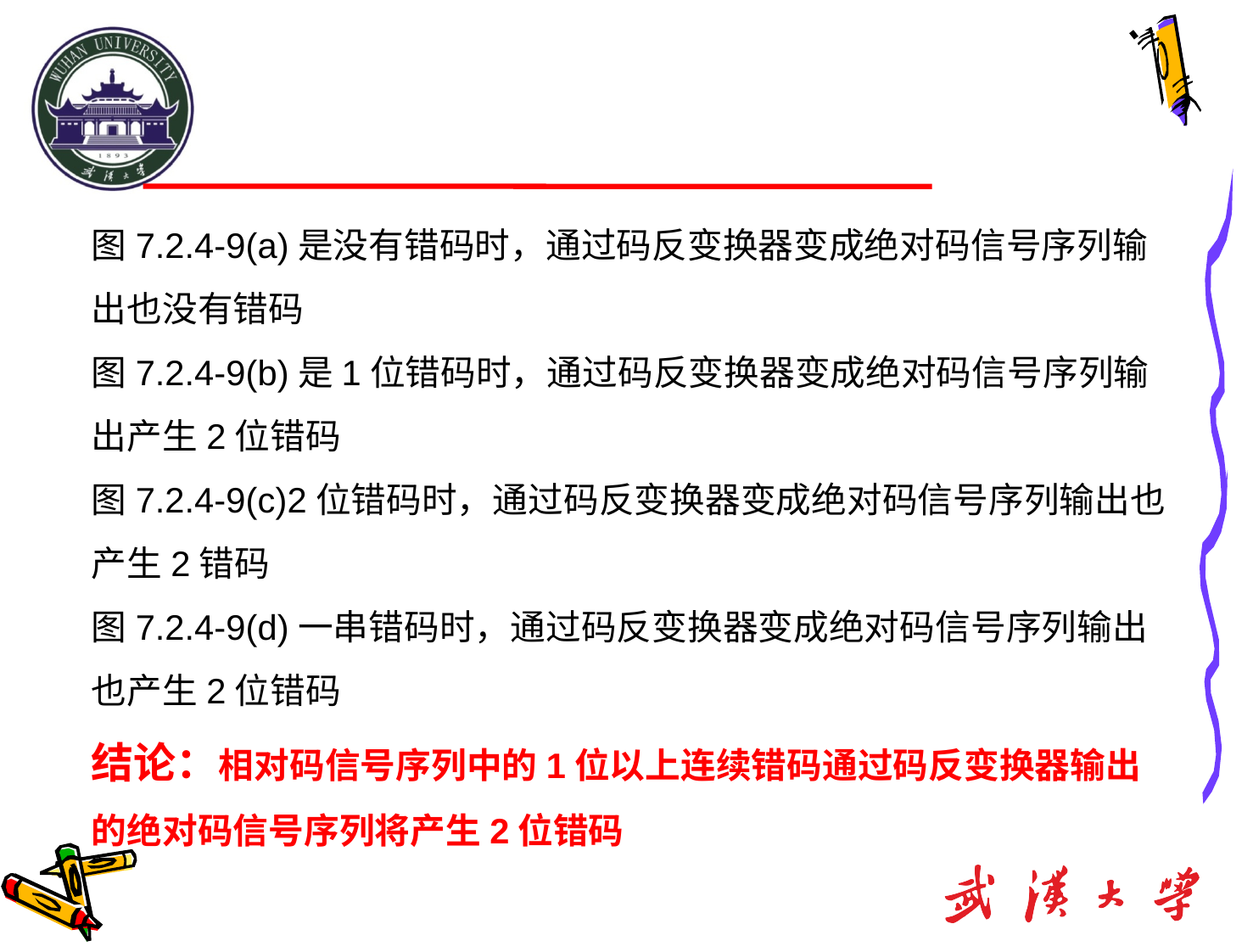

图7.2.4-9(a)是没有错码时，通过码反变换器变成绝对码信号序列输出也没有错码
图7.2.4-9(b)是1位错码时，通过码反变换器变成绝对码信号序列输出产生2位错码
图7.2.4-9(c)2位错码时，通过码反变换器变成绝对码信号序列输出也产生2错码
图7.2.4-9(d)一串错码时，通过码反变换器变成绝对码信号序列输出也产生2位错码
结论：相对码信号序列中的1位以上连续错码通过码反变换器输出的绝对码信号序列将产生2位错码